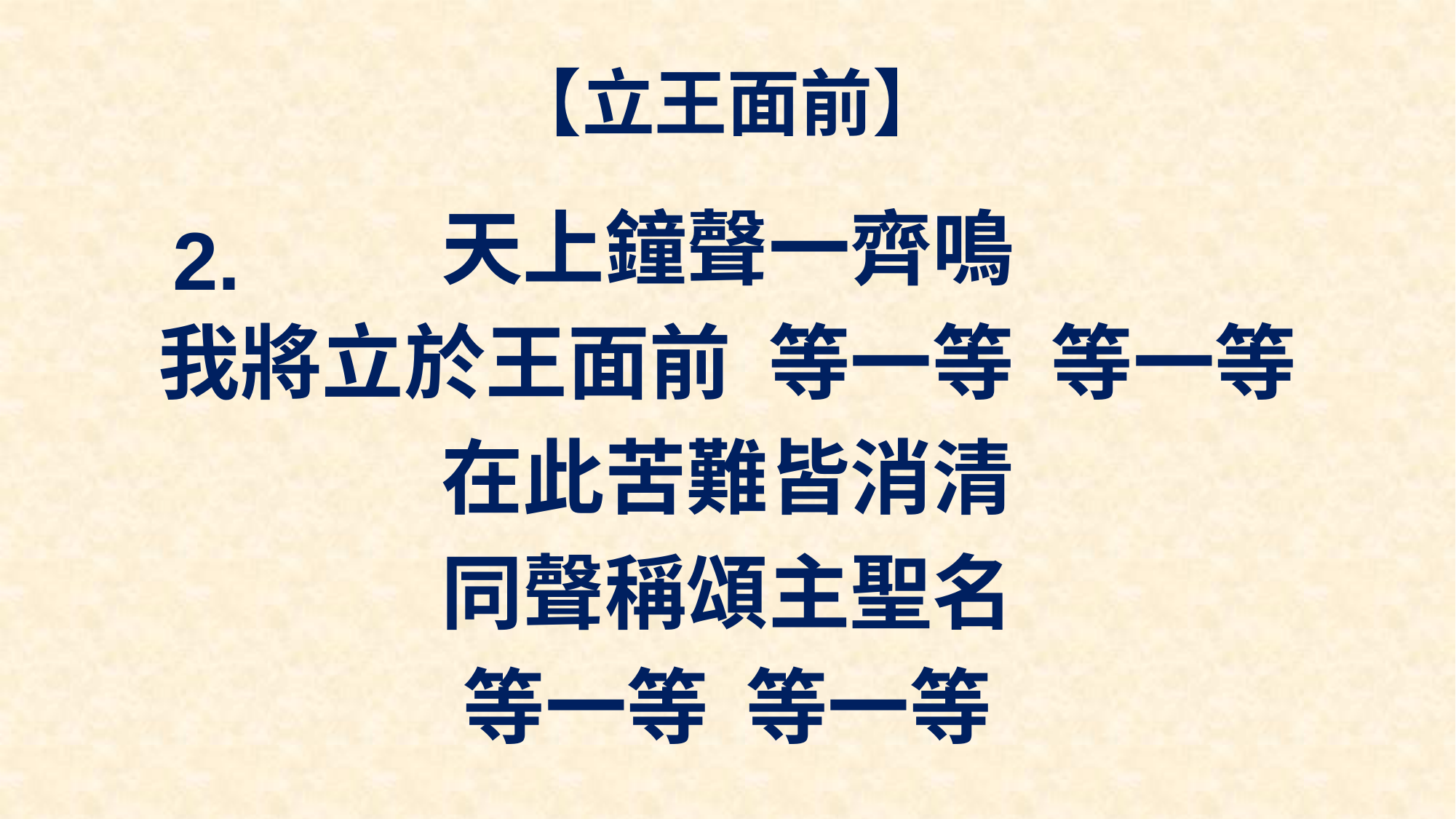

# 【立王面前】
天上鐘聲一齊鳴
我將立於王面前  等一等  等一等
在此苦難皆消清
同聲稱頌主聖名
等一等  等一等
2.